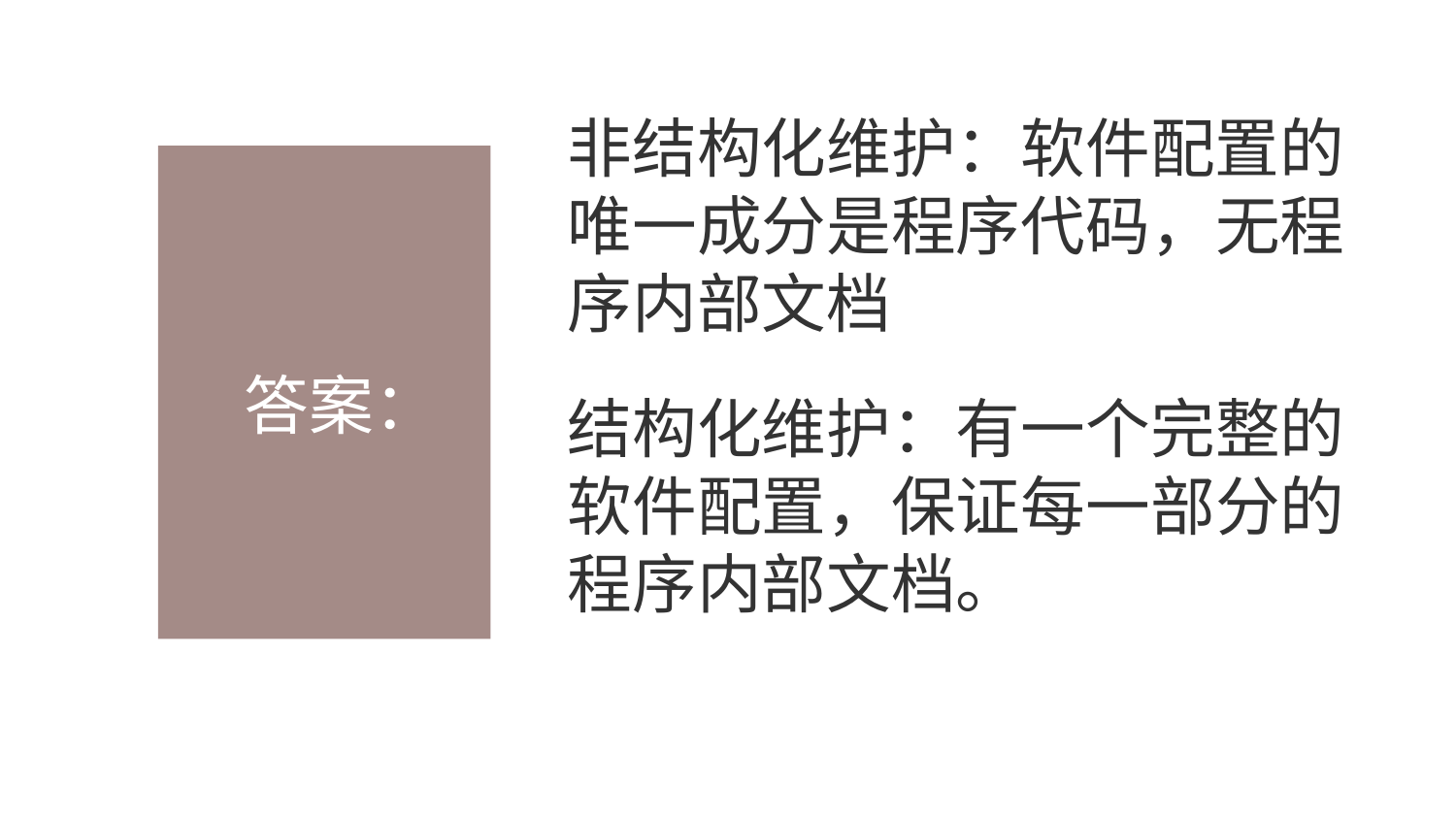

非结构化维护：软件配置的唯一成分是程序代码，无程序内部文档

答案：
结构化维护：有一个完整的软件配置，保证每一部分的程序内部文档。